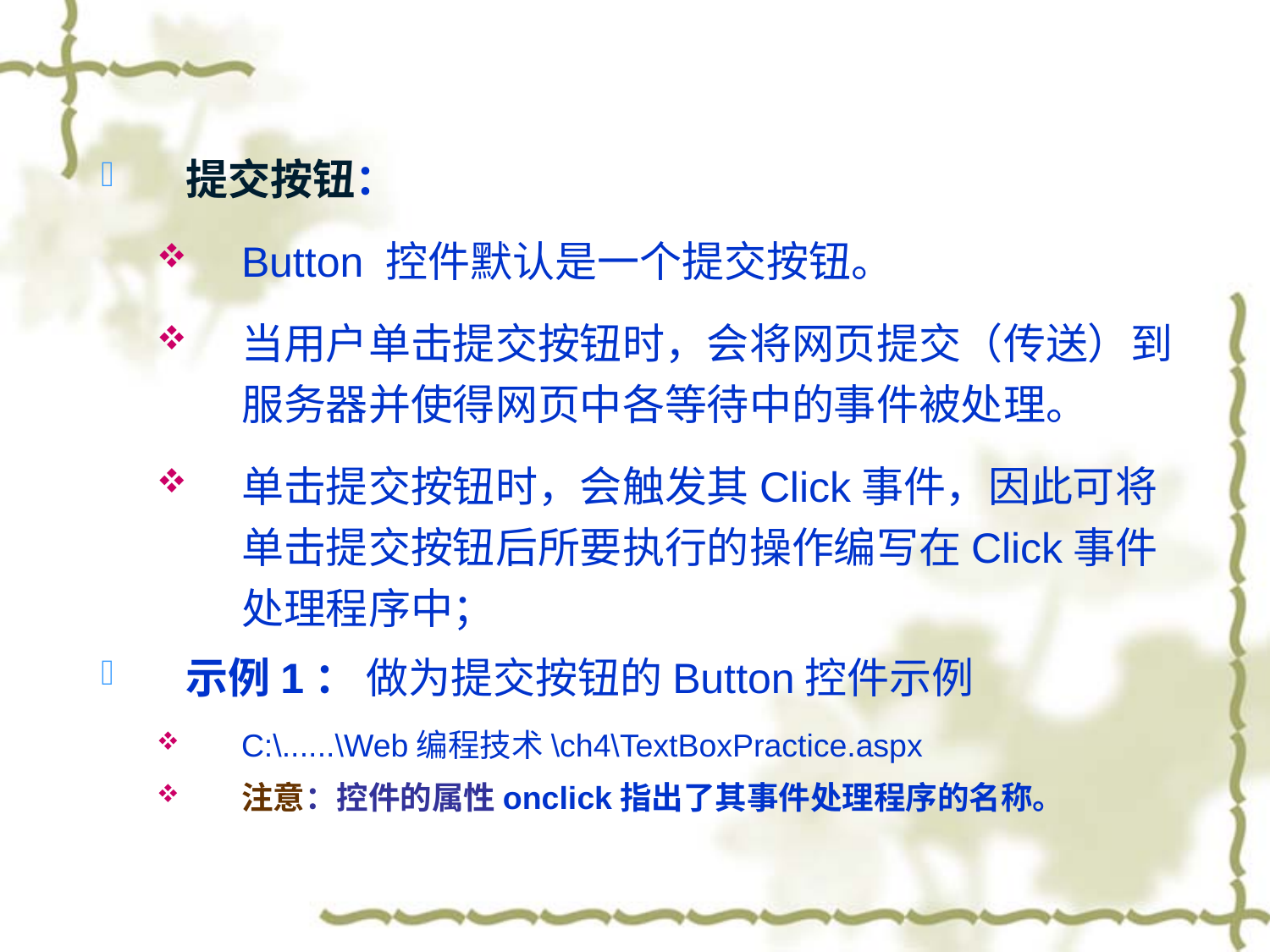

提交按钮：
Button 控件默认是一个提交按钮。
当用户单击提交按钮时，会将网页提交（传送）到服务器并使得网页中各等待中的事件被处理。
单击提交按钮时，会触发其Click事件，因此可将单击提交按钮后所要执行的操作编写在Click事件处理程序中；
示例1： 做为提交按钮的Button控件示例
C:\......\Web编程技术\ch4\TextBoxPractice.aspx
注意：控件的属性onclick指出了其事件处理程序的名称。